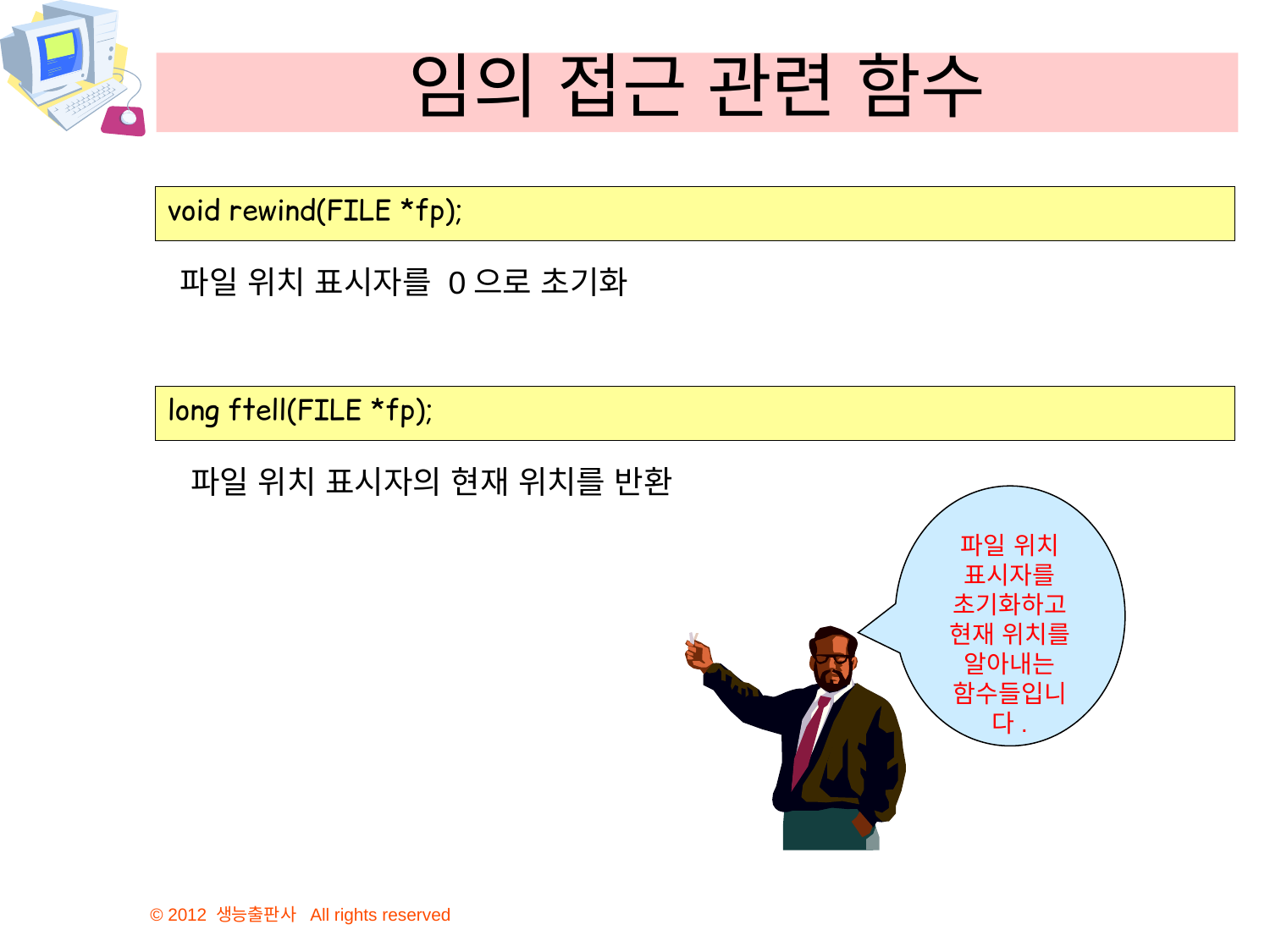

# 임의 접근 관련 함수
void rewind(FILE *fp);
파일 위치 표시자를 0으로 초기화
long ftell(FILE *fp);

파일 위치 표시자의 현재 위치를 반환
파일 위치 표시자를 초기화하고 현재 위치를 알아내는 함수들입니다.